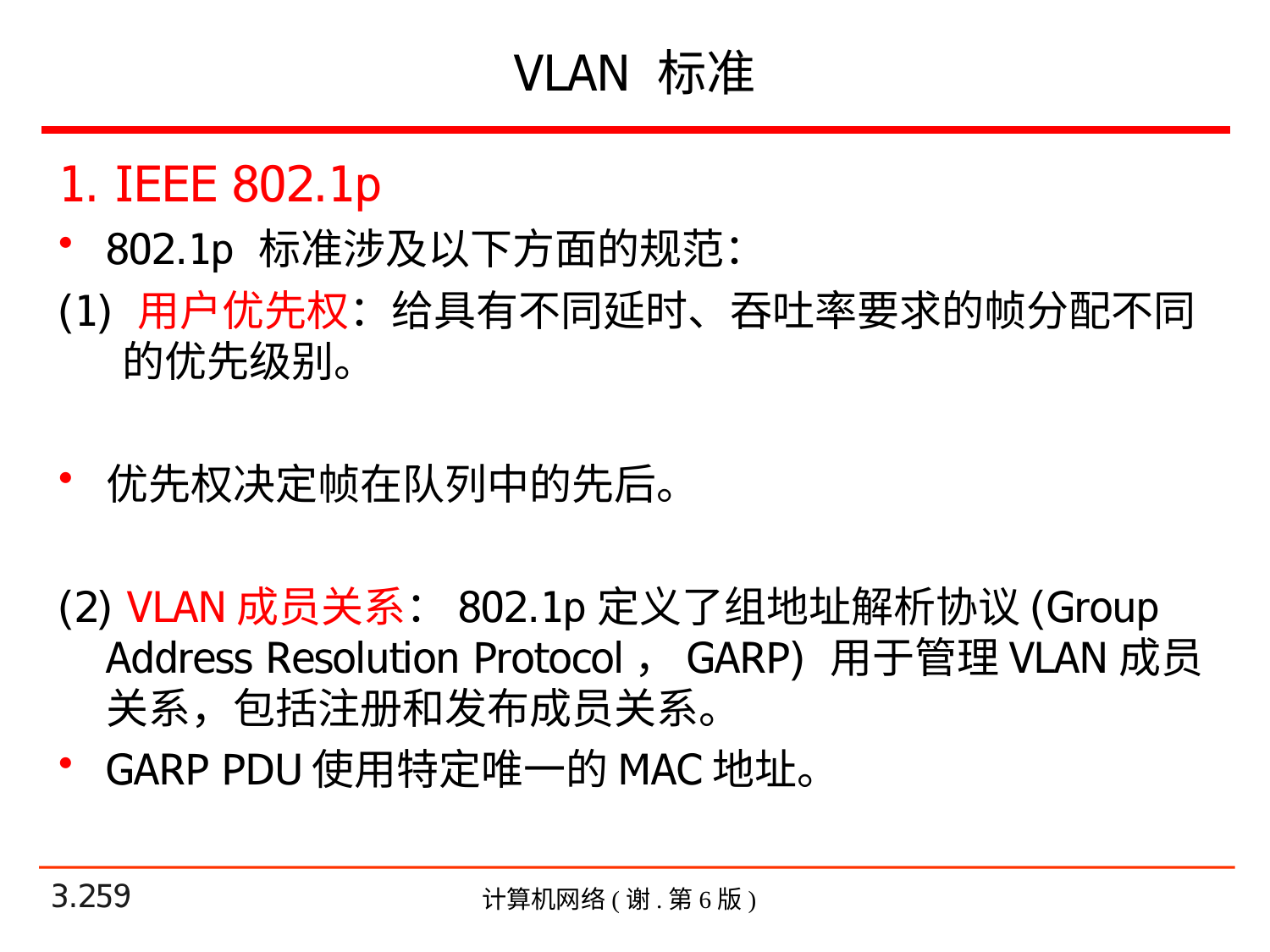

# VLAN 标准
1. IEEE 802.1p
802.1p 标准涉及以下方面的规范：
(1) 用户优先权：给具有不同延时、吞吐率要求的帧分配不同的优先级别。

优先权决定帧在队列中的先后。

(2) VLAN成员关系：802.1p定义了组地址解析协议(Group Address Resolution Protocol，GARP) 用于管理VLAN成员关系，包括注册和发布成员关系。
GARP PDU使用特定唯一的MAC地址。